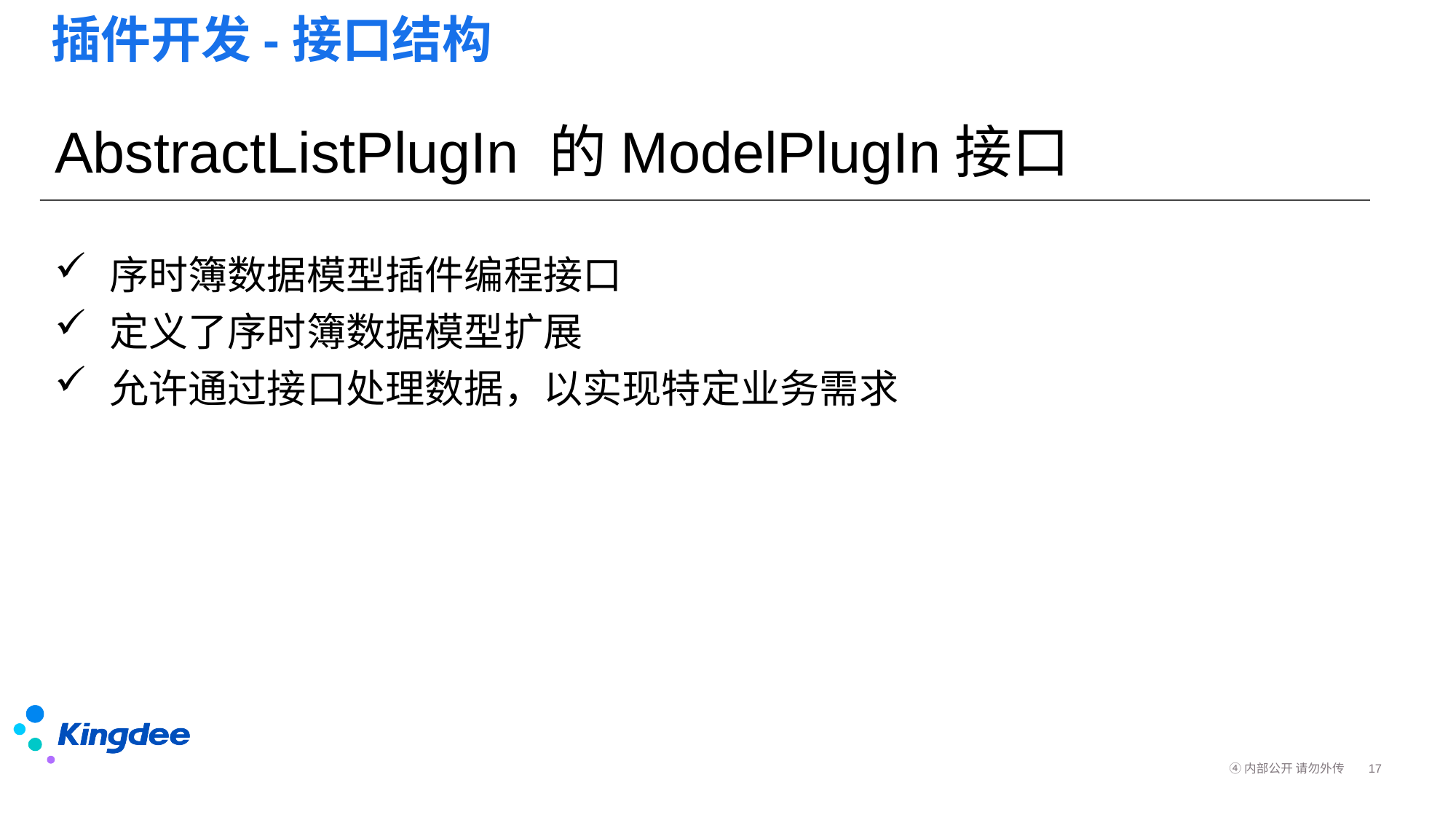

# 插件开发-接口结构
AbstractListPlugIn 的ModelPlugIn接口

序时簿数据模型插件编程接口
定义了序时簿数据模型扩展
允许通过接口处理数据，以实现特定业务需求